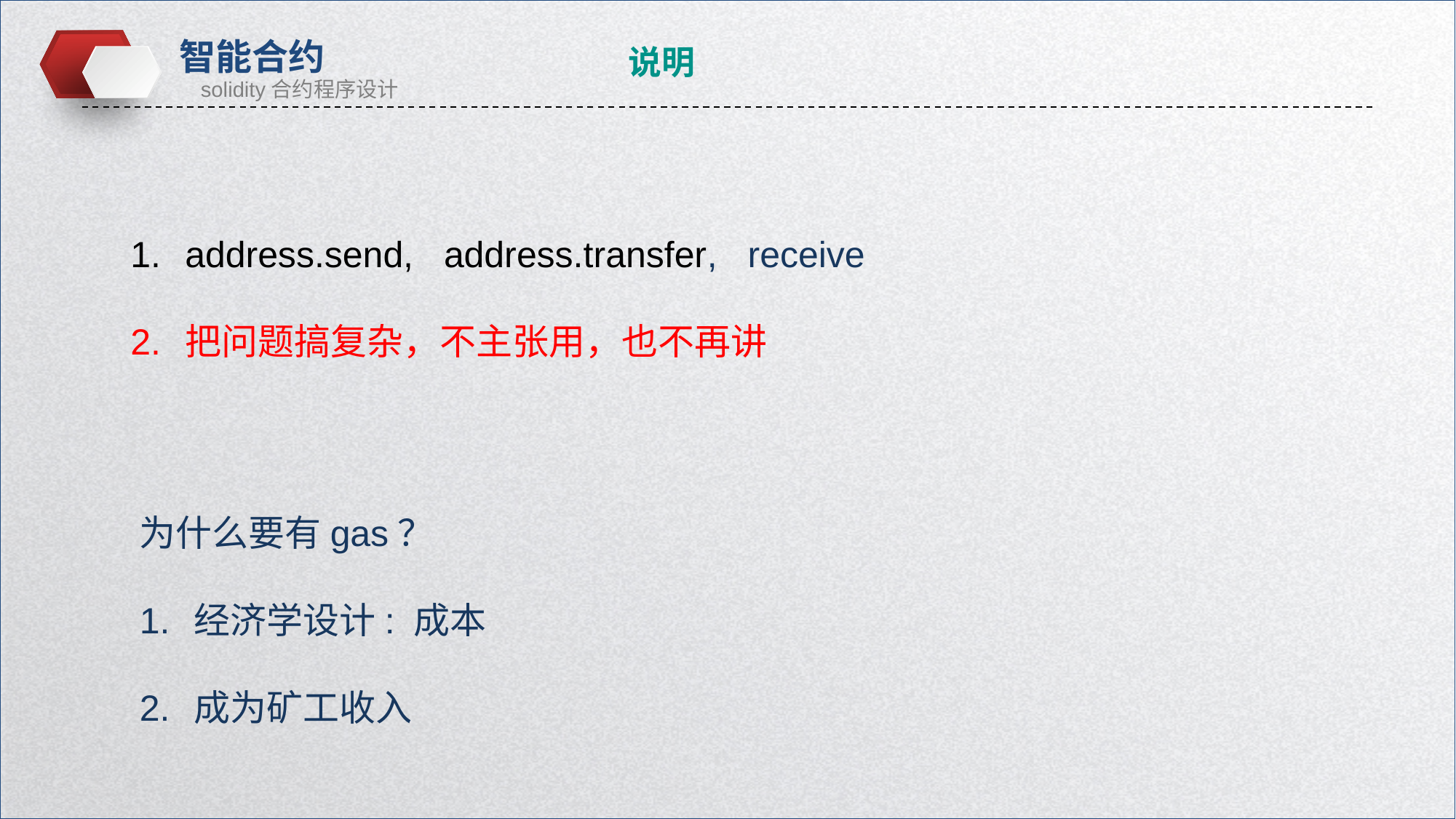

说明
address.send,   address.transfer,   receive
把问题搞复杂，不主张用，也不再讲

为什么要有gas？
经济学设计: 成本
成为矿工收入